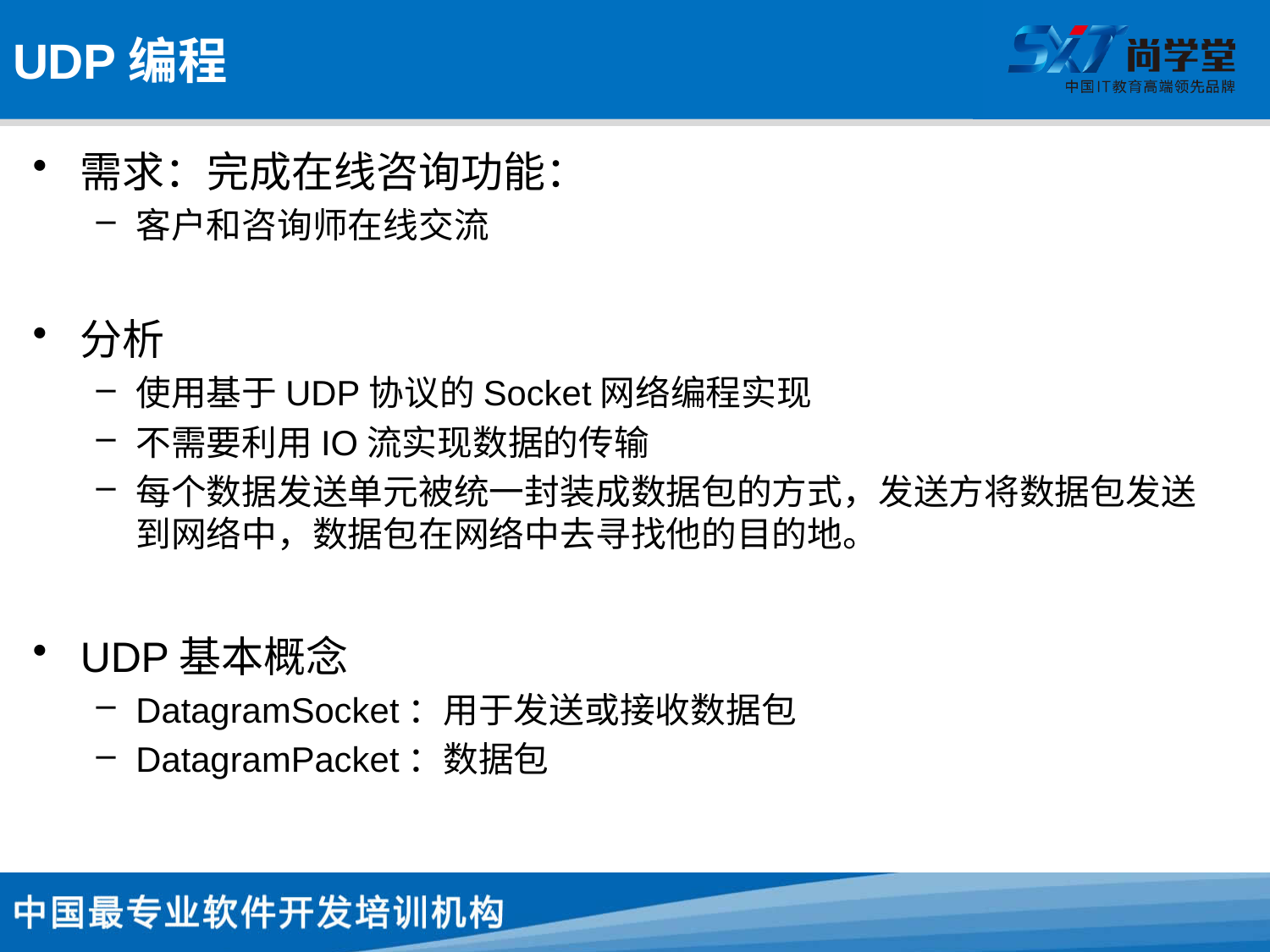

# UDP编程
需求：完成在线咨询功能：
客户和咨询师在线交流

分析
使用基于UDP协议的Socket网络编程实现
不需要利用IO流实现数据的传输
每个数据发送单元被统一封装成数据包的方式，发送方将数据包发送到网络中，数据包在网络中去寻找他的目的地。

UDP基本概念
DatagramSocket：用于发送或接收数据包
DatagramPacket：数据包